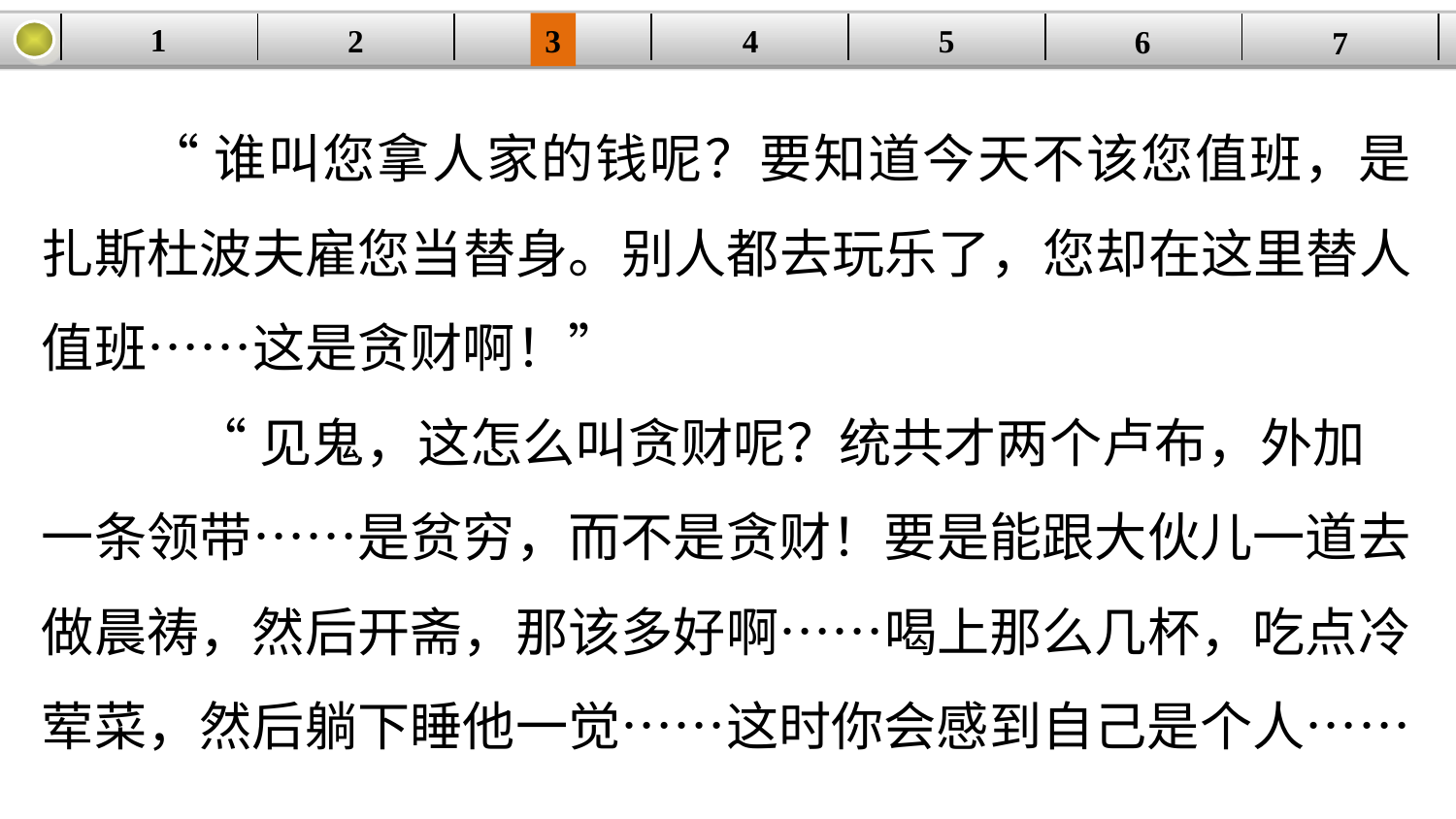

1
5
3
2
|  |  |  |  |  |  |  |
| --- | --- | --- | --- | --- | --- | --- |
4
6
7

“谁叫您拿人家的钱呢？要知道今天不该您值班，是扎斯杜波夫雇您当替身。别人都去玩乐了，您却在这里替人值班……这是贪财啊！”
    “见鬼，这怎么叫贪财呢？统共才两个卢布，外加一条领带……是贫穷，而不是贪财！要是能跟大伙儿一道去做晨祷，然后开斋，那该多好啊……喝上那么几杯，吃点冷荤菜，然后躺下睡他一觉……这时你会感到自己是个人……